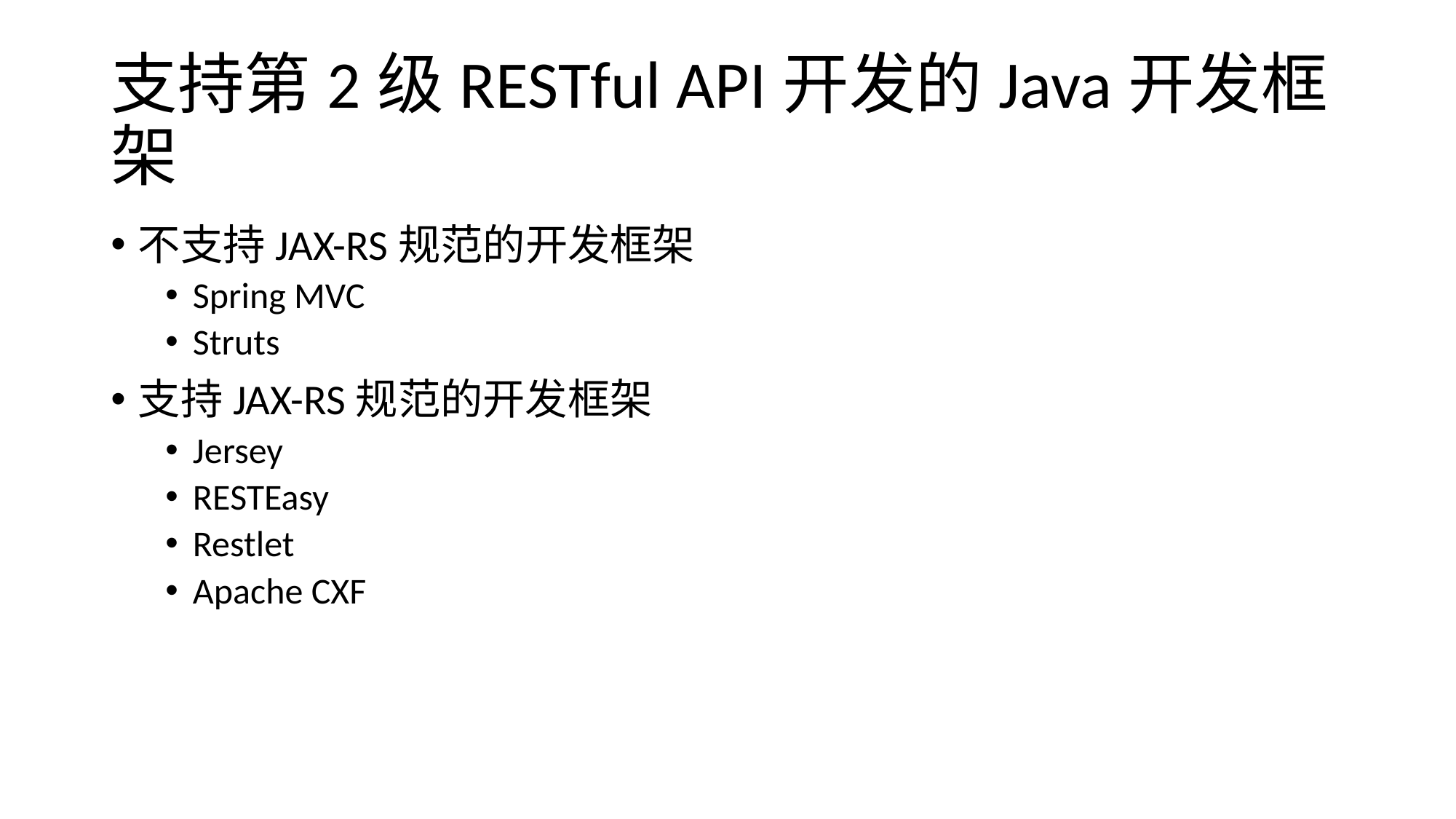

# 支持第2级RESTful API开发的Java开发框架
不支持JAX-RS规范的开发框架
Spring MVC
Struts
支持JAX-RS规范的开发框架
Jersey
RESTEasy
Restlet
Apache CXF